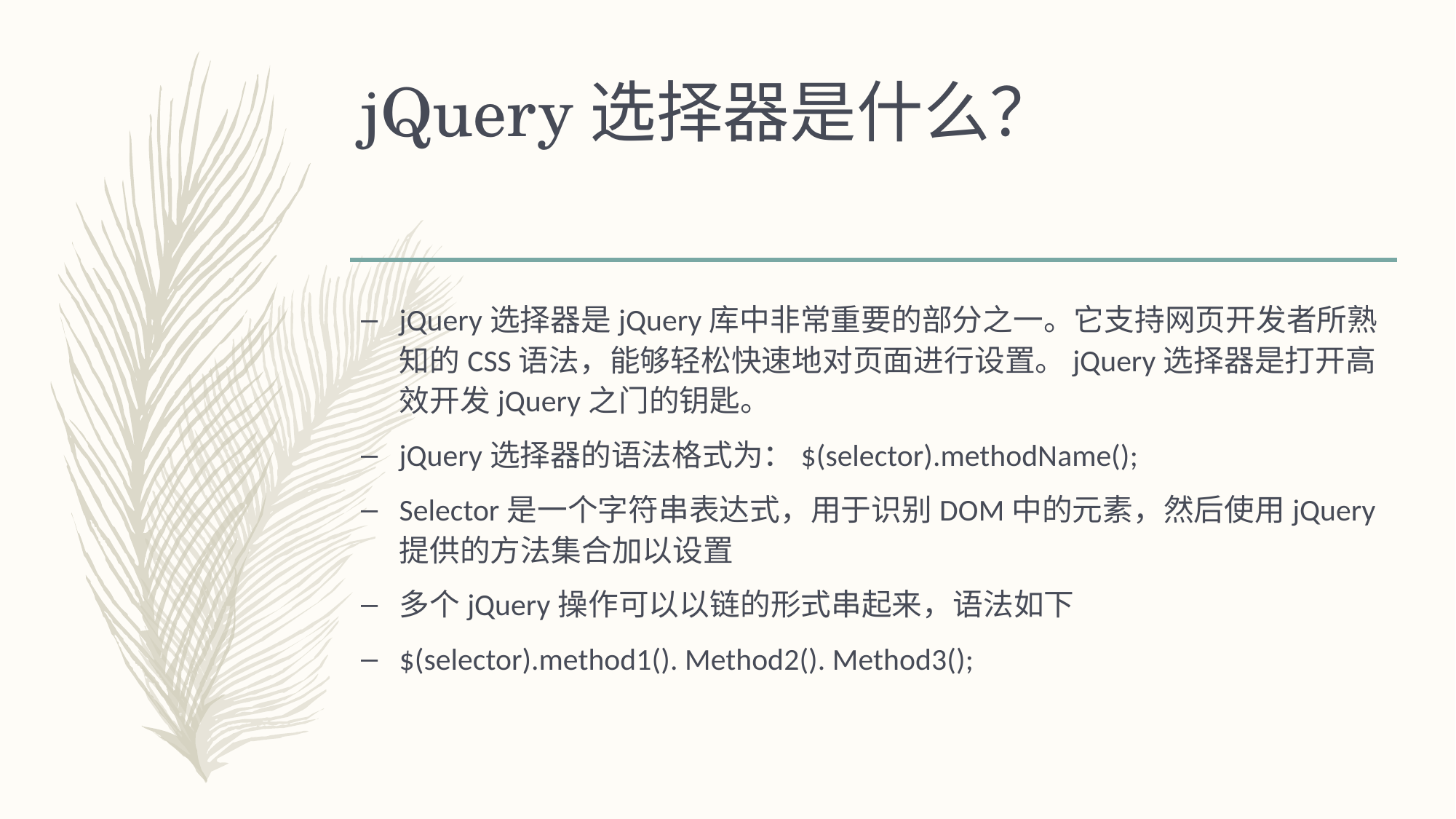

# jQuery选择器是什么？
jQuery选择器是jQuery库中非常重要的部分之一。它支持网页开发者所熟知的CSS语法，能够轻松快速地对页面进行设置。jQuery选择器是打开高效开发jQuery之门的钥匙。
jQuery选择器的语法格式为：$(selector).methodName();
Selector是一个字符串表达式，用于识别DOM中的元素，然后使用jQuery提供的方法集合加以设置
多个jQuery操作可以以链的形式串起来，语法如下
$(selector).method1(). Method2(). Method3();